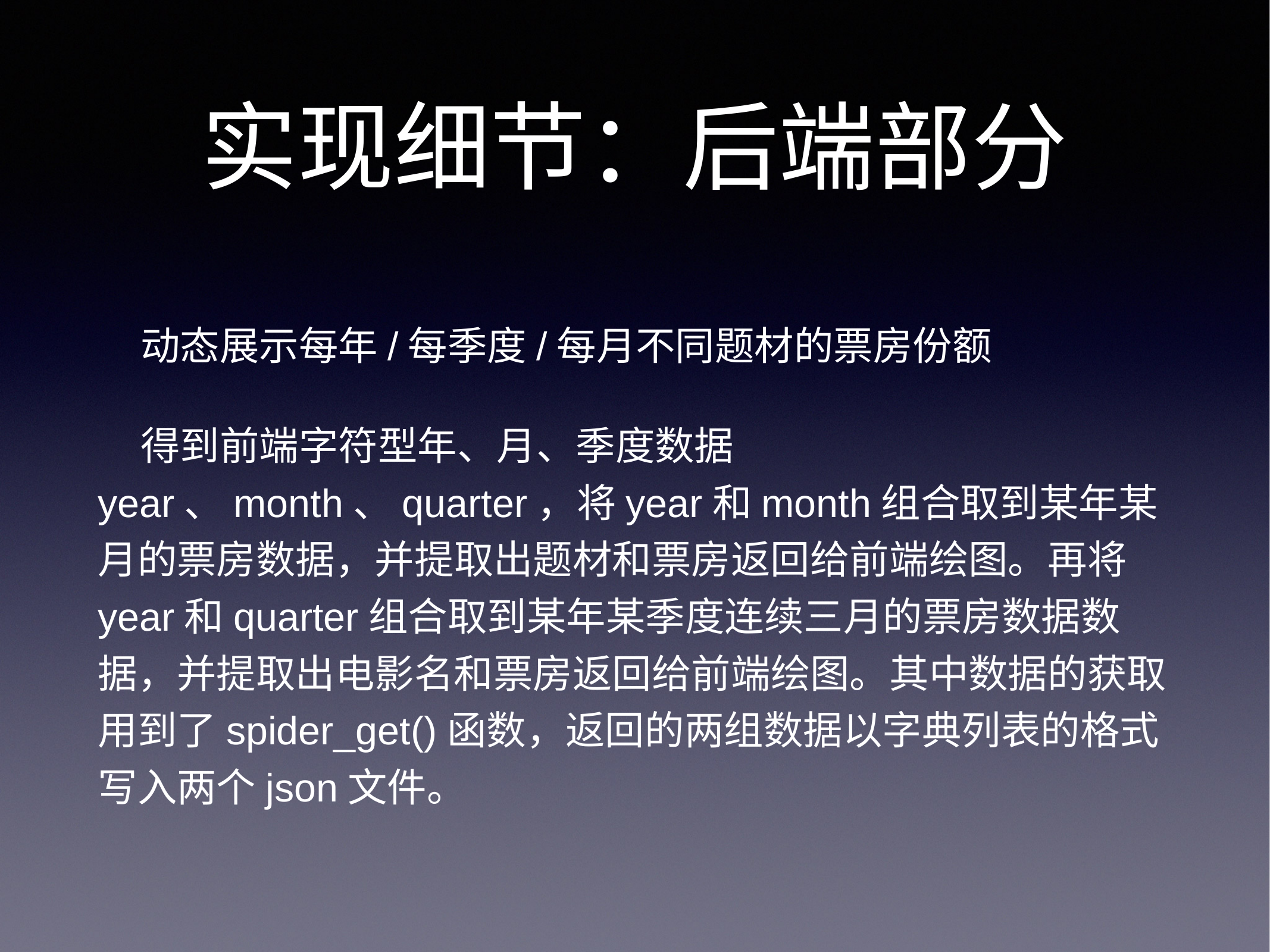

# 实现细节：后端部分
动态展示每年/每季度/每月不同题材的票房份额
得到前端字符型年、月、季度数据year、month、quarter，将year和month组合取到某年某月的票房数据，并提取出题材和票房返回给前端绘图。再将year和quarter组合取到某年某季度连续三月的票房数据数据，并提取出电影名和票房返回给前端绘图。其中数据的获取用到了spider_get()函数，返回的两组数据以字典列表的格式写入两个json文件。